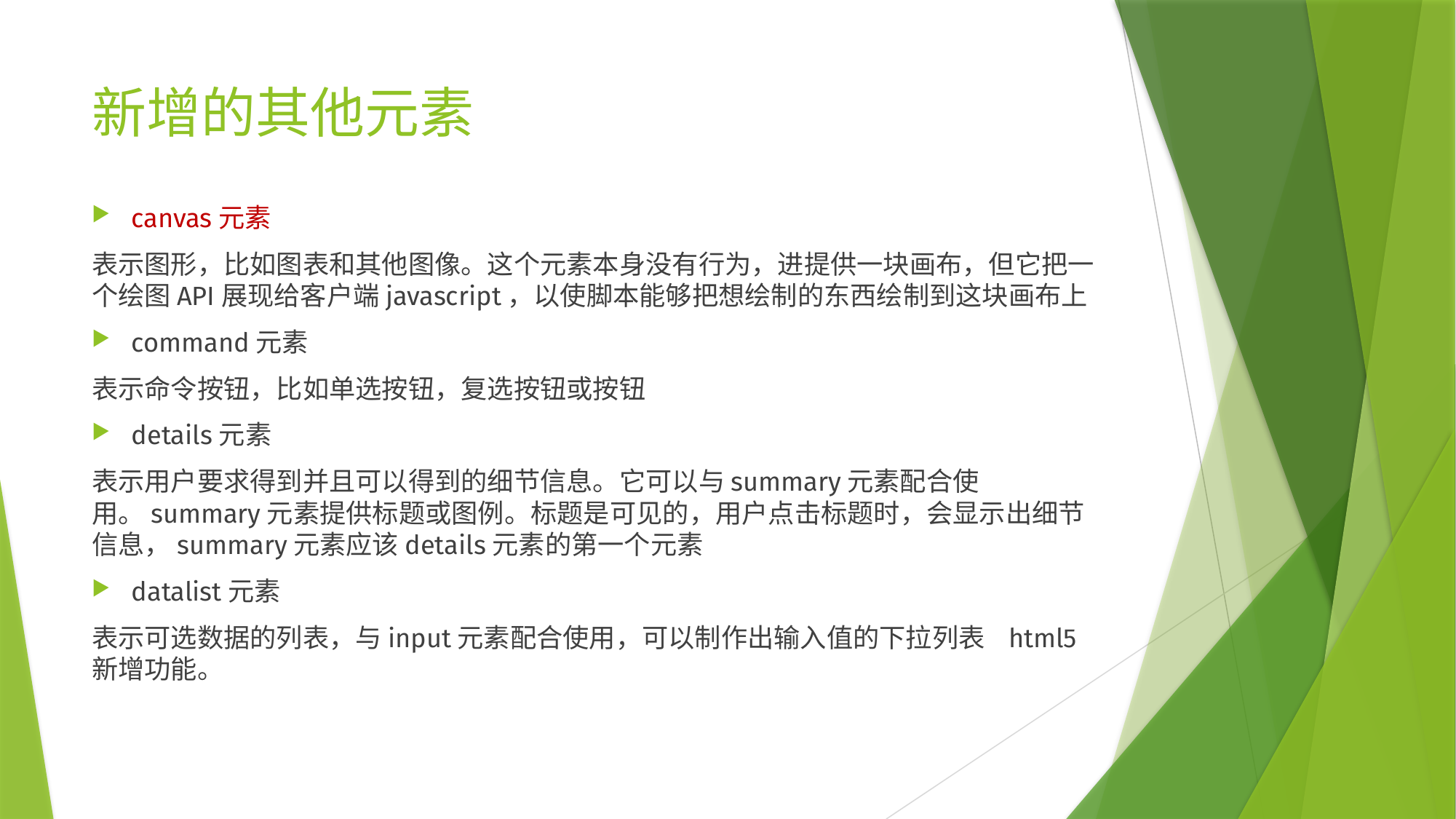

# 新增的其他元素
canvas元素
表示图形，比如图表和其他图像。这个元素本身没有行为，进提供一块画布，但它把一个绘图API展现给客户端javascript，以使脚本能够把想绘制的东西绘制到这块画布上
command元素
表示命令按钮，比如单选按钮，复选按钮或按钮
details元素
表示用户要求得到并且可以得到的细节信息。它可以与summary元素配合使用。summary元素提供标题或图例。标题是可见的，用户点击标题时，会显示出细节信息，summary元素应该details元素的第一个元素
datalist元素
表示可选数据的列表，与input元素配合使用，可以制作出输入值的下拉列表   html5新增功能。